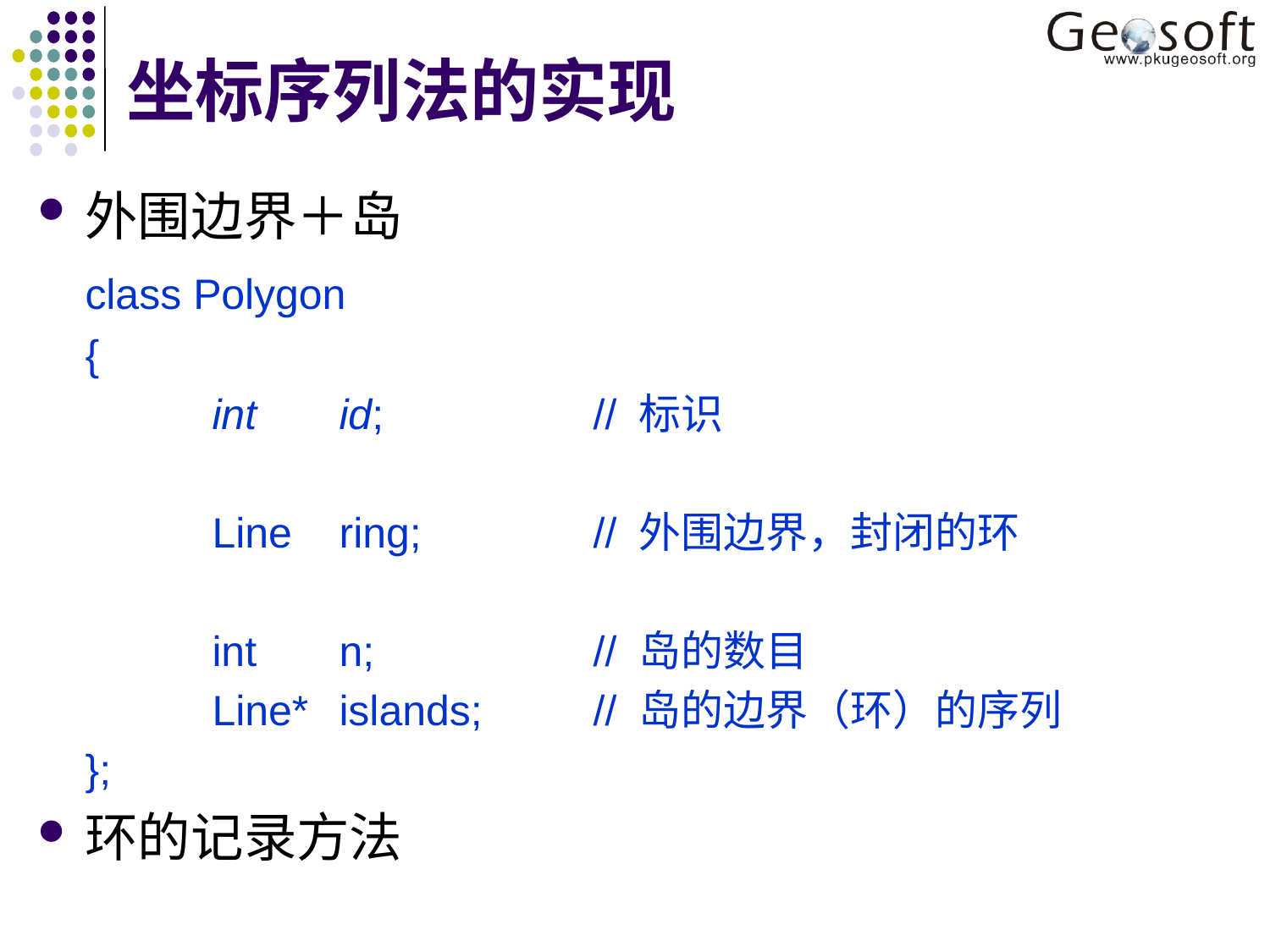

# 坐标序列法的实现
外围边界＋岛
	class Polygon
	{
		int	id;		// 标识

		Line	ring;		// 外围边界，封闭的环

		int	n;		// 岛的数目
		Line*	islands;	// 岛的边界（环）的序列
	};
环的记录方法